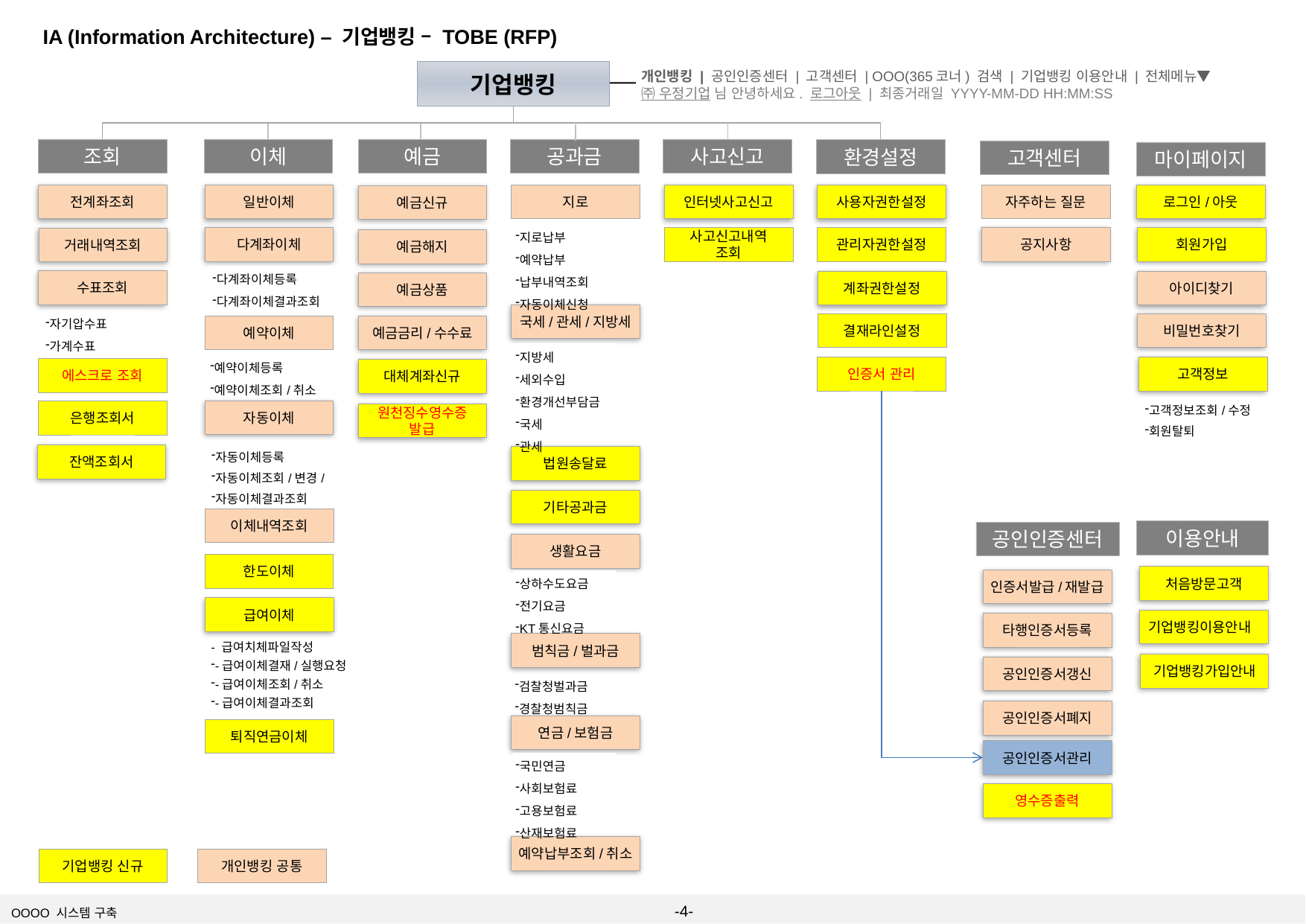

IA (Information Architecture) – 기업뱅킹 – TOBE (RFP)
기업뱅킹
개인뱅킹 | 공인인증센터 | 고객센터 | OOO(365코너) 검색 | 기업뱅킹 이용안내 | 전체메뉴▼
㈜ 우정기업 님 안녕하세요. 로그아웃 | 최종거래일 YYYY-MM-DD HH:MM:SS

조회
이체
예금
공과금
사고신고
환경설정
고객센터
마이페이지
전계좌조회
일반이체
지로
인터넷사고신고
사용자권한설정
자주하는 질문
로그인/아웃
예금신규
| 지로납부 예약납부 납부내역조회 자동이체신청 |
| --- |
다계좌이체
사고신고내역
조회
관리자권한설정
공지사항
회원가입
거래내역조회
예금해지
| 다계좌이체등록 다계좌이체결과조회 |
| --- |
수표조회
계좌권한설정
아이디찾기
예금상품
국세/관세/지방세
| 자기압수표 가계수표 |
| --- |
결재라인설정
비밀번호찾기
예약이체
예금금리/수수료
| 지방세 세외수입 환경개선부담금 국세 관세 |
| --- |
| 예약이체등록 예약이체조회/취소 |
| --- |
인증서 관리
고객정보
에스크로 조회
대체계좌신규
| 고객정보조회/수정 |
| --- |
| 회원탈퇴 |
자동이체
은행조회서
원천징수영수증
발급
| 자동이체등록 |
| --- |
| 자동이체조회/변경/해지 |
| 자동이체결과조회 |
잔액조회서
법원송달료
기타공과금
이체내역조회
이용안내
공인인증센터
생활요금
한도이체
처음방문고객
인증서발급/재발급
| 상하수도요금 전기요금 KT통신요금 |
| --- |
급여이체
기업뱅킹이용안내
타행인증서등록
- 급여치체파일작성
-급여이체결재/실행요청
-급여이체조회/취소
-급여이체결과조회
범칙금/벌과금
기업뱅킹가입안내
공인인증서갱신
| 검찰청벌과금 경찰청범칙금 |
| --- |
공인인증서폐지
연금/보험금
퇴직연금이체
공인인증서관리
| 국민연금 사회보험료 고용보험료 산재보험료 |
| --- |
영수증출력
예약납부조회/취소
기업뱅킹 신규
개인뱅킹 공통